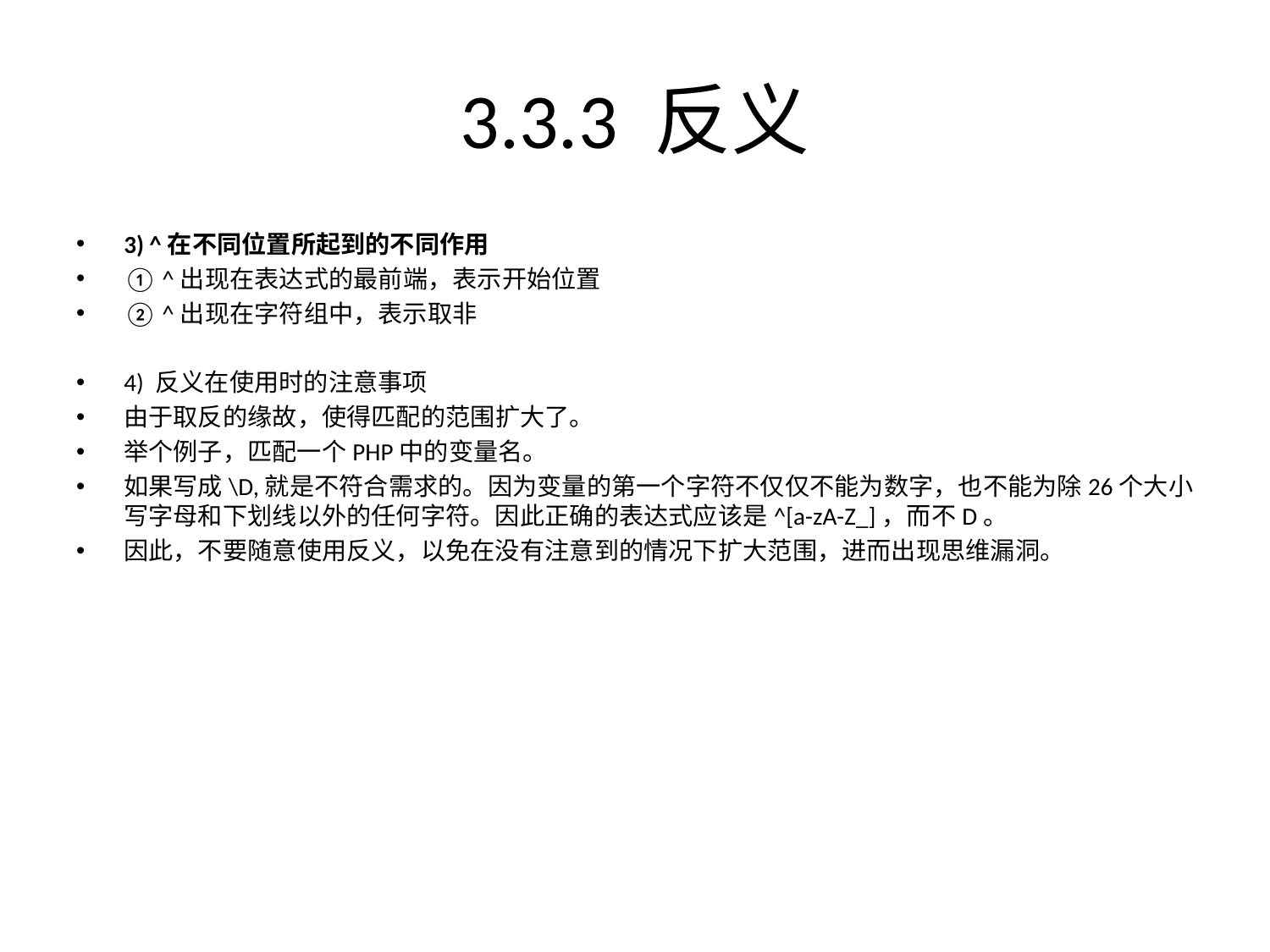

# 3.3.3 反义
3) ^在不同位置所起到的不同作用
① ^出现在表达式的最前端，表示开始位置
② ^出现在字符组中，表示取非

4) 反义在使用时的注意事项
由于取反的缘故，使得匹配的范围扩大了。
举个例子，匹配一个PHP中的变量名。
如果写成\D,就是不符合需求的。因为变量的第一个字符不仅仅不能为数字，也不能为除26个大小写字母和下划线以外的任何字符。因此正确的表达式应该是^[a-zA-Z_]，而不D。
因此，不要随意使用反义，以免在没有注意到的情况下扩大范围，进而出现思维漏洞。